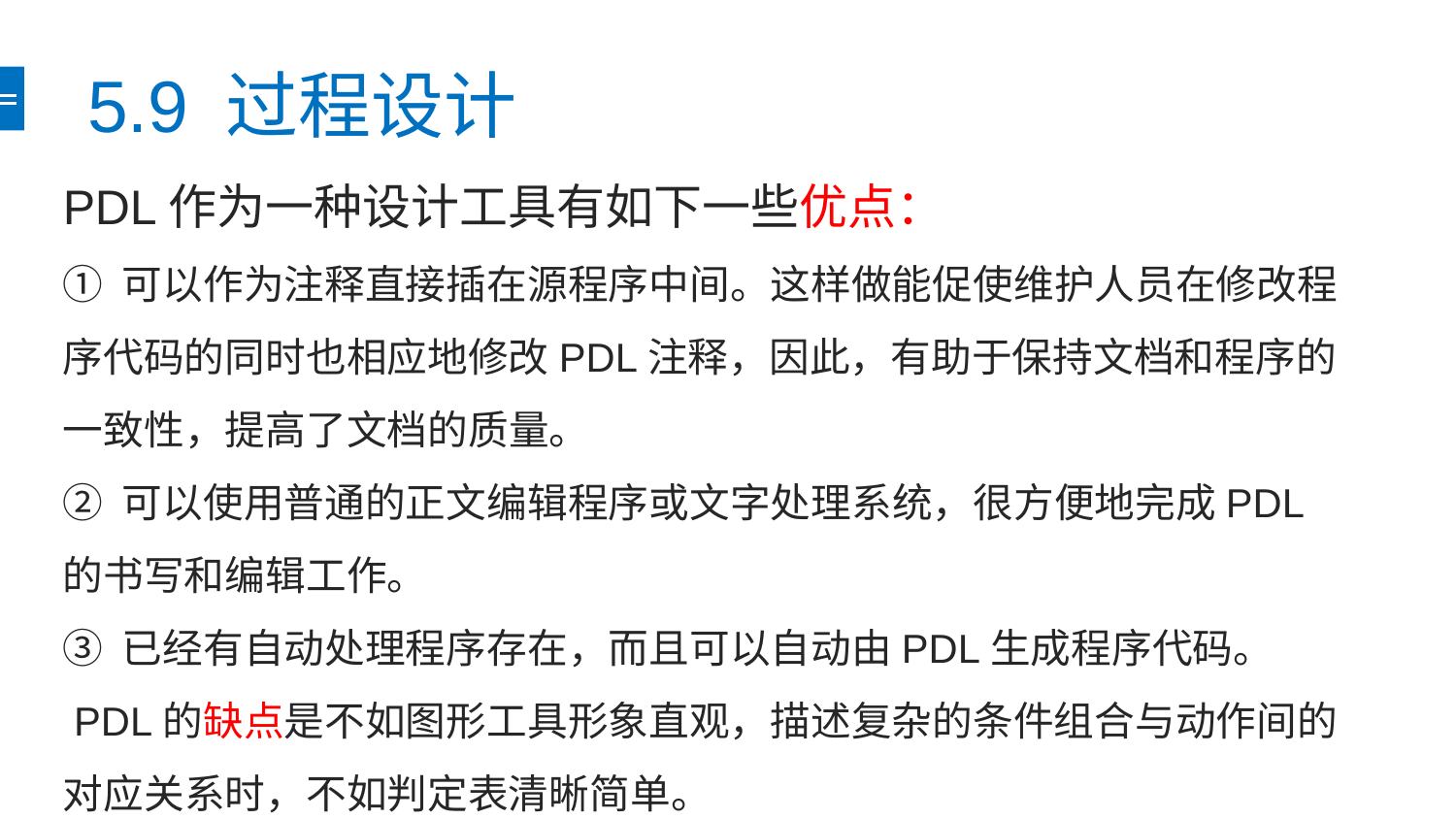

# 5.9 过程设计
PDL作为一种设计工具有如下一些优点：
① 可以作为注释直接插在源程序中间。这样做能促使维护人员在修改程序代码的同时也相应地修改PDL注释，因此，有助于保持文档和程序的一致性，提高了文档的质量。
② 可以使用普通的正文编辑程序或文字处理系统，很方便地完成PDL的书写和编辑工作。
③ 已经有自动处理程序存在，而且可以自动由PDL生成程序代码。
 PDL的缺点是不如图形工具形象直观，描述复杂的条件组合与动作间的对应关系时，不如判定表清晰简单。